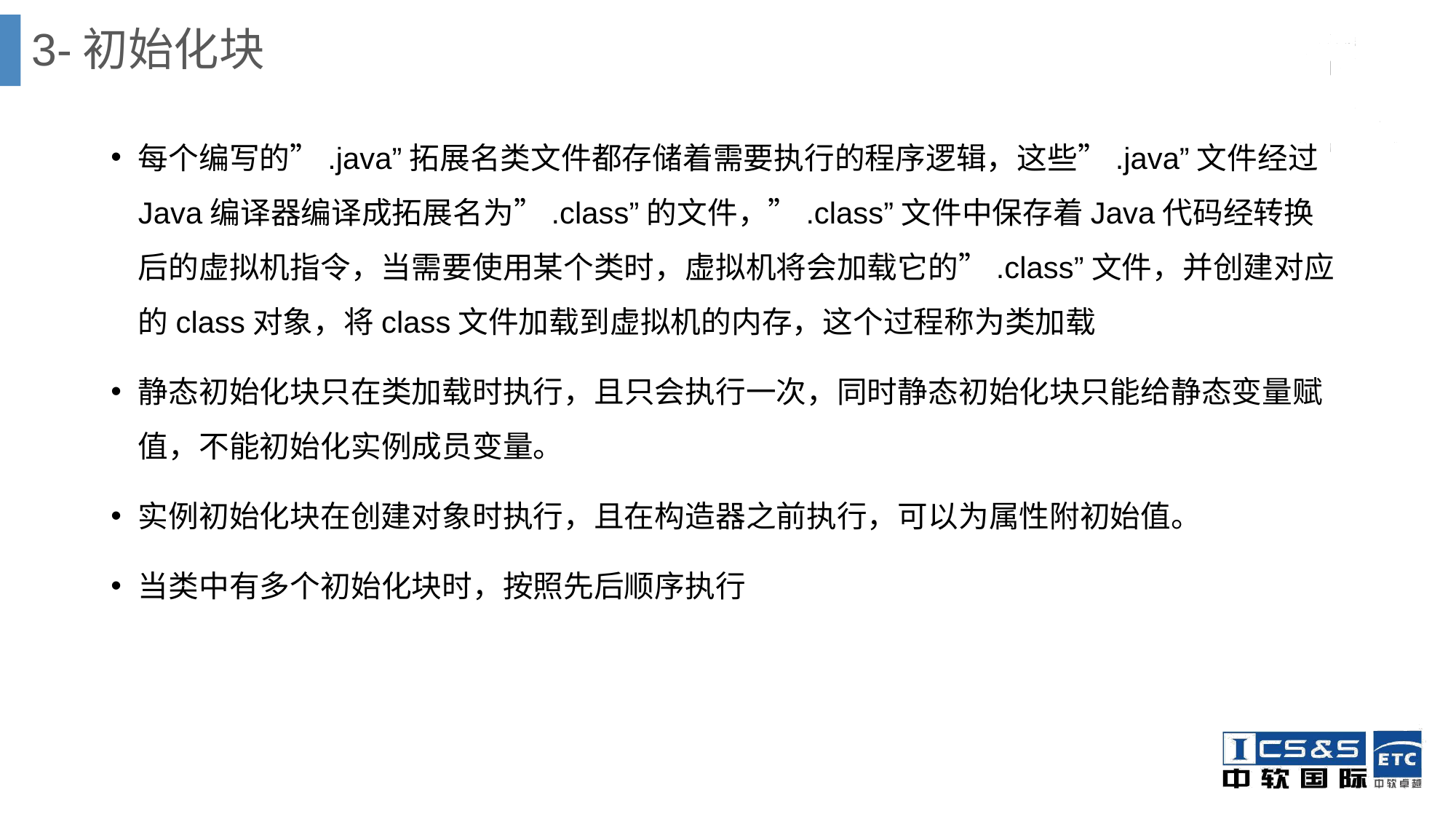

# 3-初始化块
每个编写的”.java”拓展名类文件都存储着需要执行的程序逻辑，这些”.java”文件经过Java编译器编译成拓展名为”.class”的文件，”.class”文件中保存着Java代码经转换后的虚拟机指令，当需要使用某个类时，虚拟机将会加载它的”.class”文件，并创建对应的class对象，将class文件加载到虚拟机的内存，这个过程称为类加载
静态初始化块只在类加载时执行，且只会执行一次，同时静态初始化块只能给静态变量赋值，不能初始化实例成员变量。
实例初始化块在创建对象时执行，且在构造器之前执行，可以为属性附初始值。
当类中有多个初始化块时，按照先后顺序执行